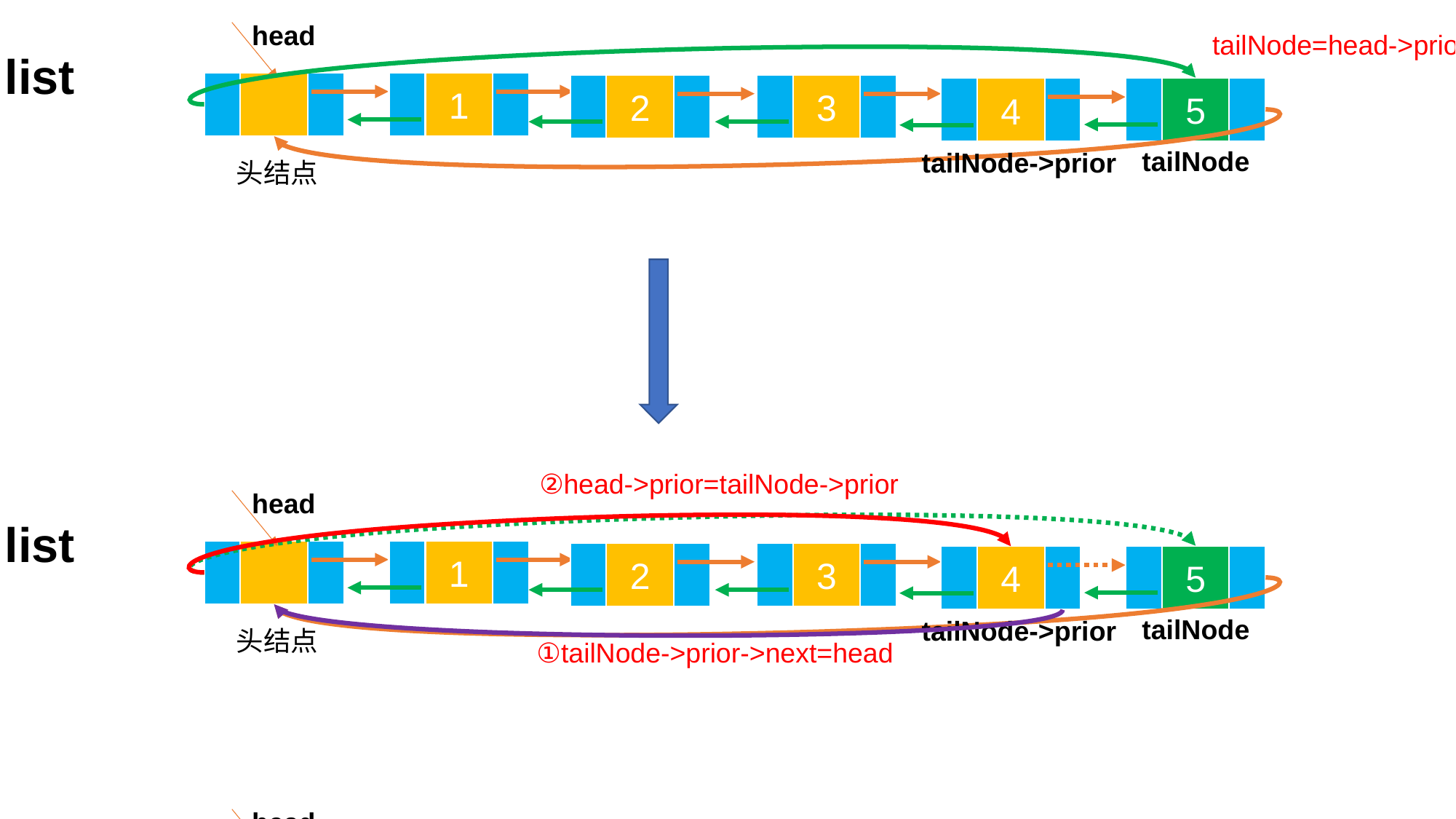

head
tailNode=head->prior
list

1

2

3

5

4

tailNode
tailNode->prior
头结点

②head->prior=tailNode->prior
head
list

1

2

3

5

4

tailNode
tailNode->prior
头结点
①tailNode->prior->next=head
head
list

1

2

3

4

头结点